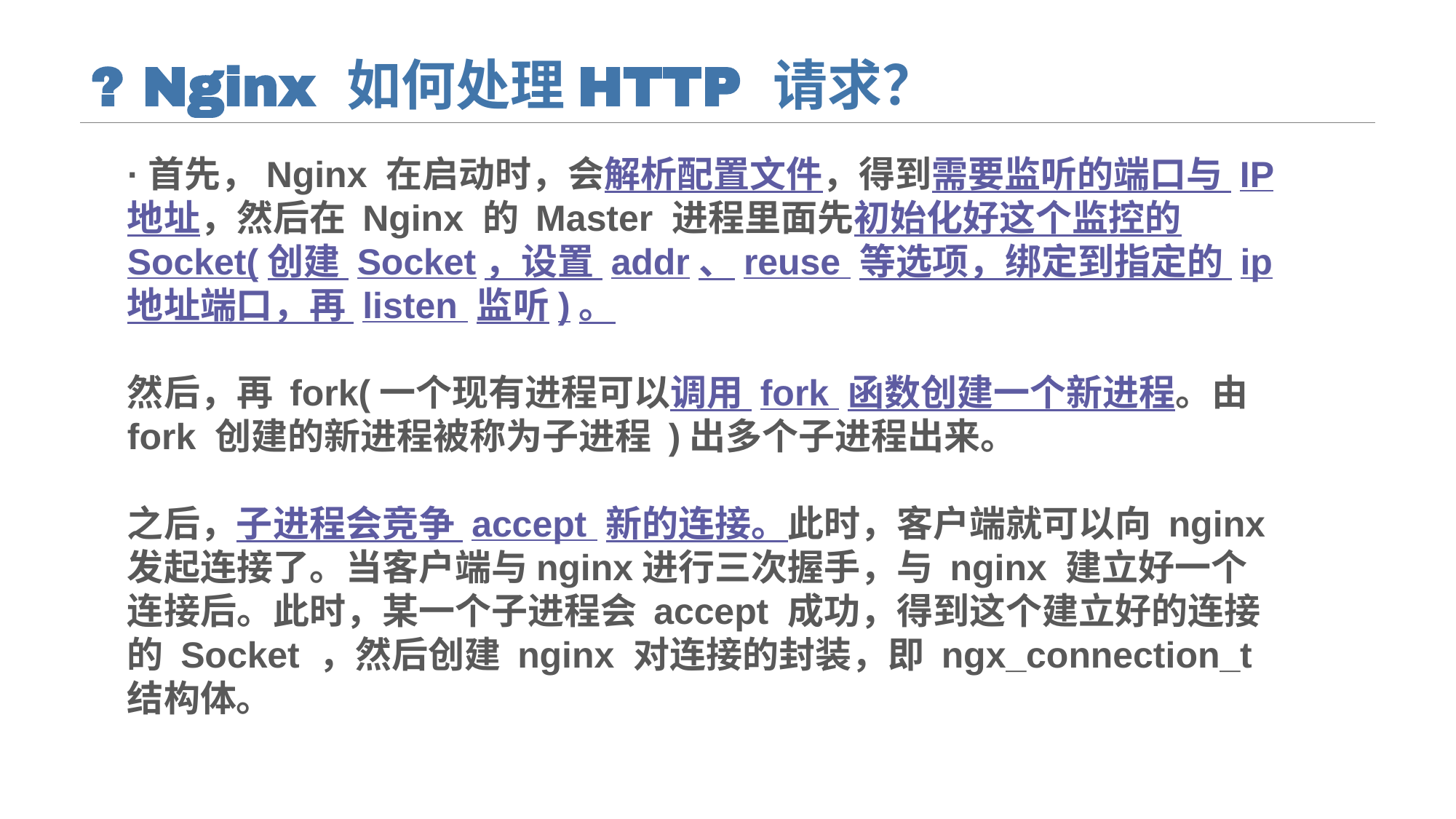

# ? Nginx 如何处理HTTP 请求？
·首先，Nginx 在启动时，会解析配置文件，得到需要监听的端口与 IP 地址，然后在 Nginx 的 Master 进程里面先初始化好这个监控的Socket(创建 Socket，设置 addr、reuse 等选项，绑定到指定的 ip 地址端口，再 listen 监听)。

然后，再 fork(一个现有进程可以调用 fork 函数创建一个新进程。由 fork 创建的新进程被称为子进程 )出多个子进程出来。

之后，子进程会竞争 accept 新的连接。此时，客户端就可以向 nginx 发起连接了。当客户端与nginx进行三次握手，与 nginx 建立好一个连接后。此时，某一个子进程会 accept 成功，得到这个建立好的连接的 Socket ，然后创建 nginx 对连接的封装，即 ngx_connection_t 结构体。

16